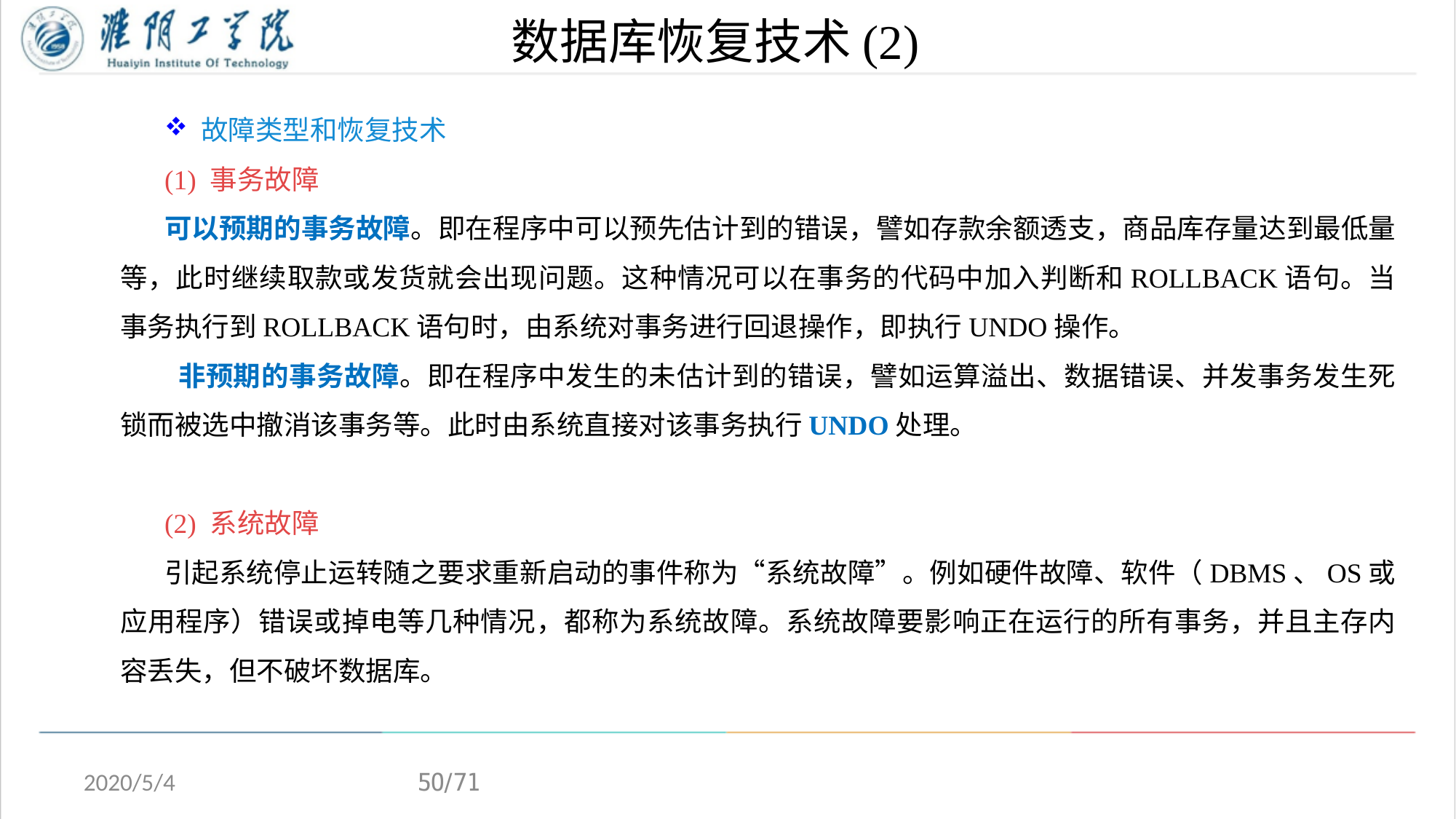

# 数据库恢复技术(2)
 故障类型和恢复技术
(1) 事务故障
可以预期的事务故障。即在程序中可以预先估计到的错误，譬如存款余额透支，商品库存量达到最低量等，此时继续取款或发货就会出现问题。这种情况可以在事务的代码中加入判断和ROLLBACK语句。当事务执行到ROLLBACK语句时，由系统对事务进行回退操作，即执行UNDO操作。
 非预期的事务故障。即在程序中发生的未估计到的错误，譬如运算溢出、数据错误、并发事务发生死锁而被选中撤消该事务等。此时由系统直接对该事务执行UNDO处理。

(2) 系统故障
引起系统停止运转随之要求重新启动的事件称为“系统故障”。例如硬件故障、软件（DBMS、OS或应用程序）错误或掉电等几种情况，都称为系统故障。系统故障要影响正在运行的所有事务，并且主存内容丢失，但不破坏数据库。
50/71
2020/5/4